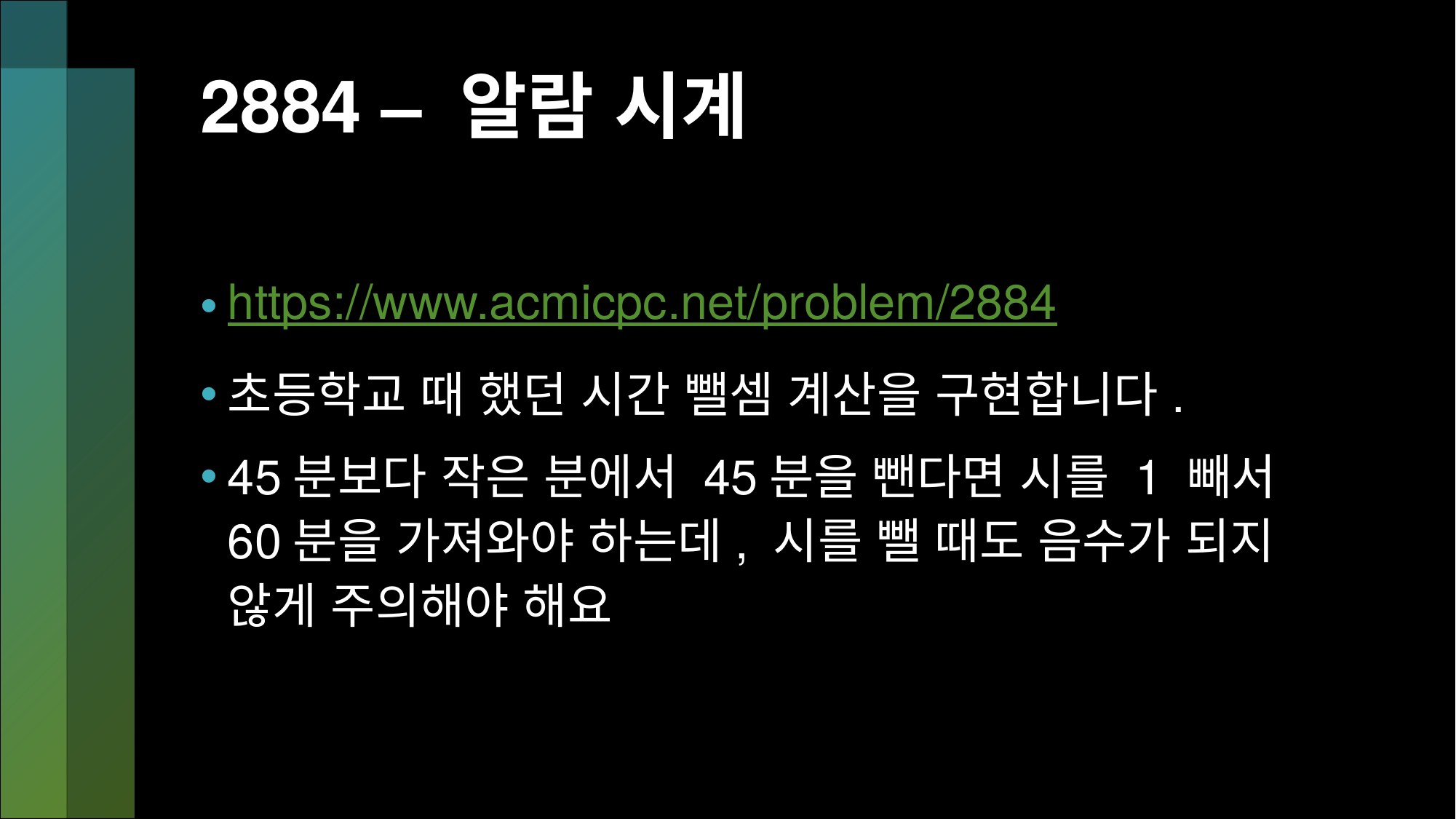

# 2884 – 알람 시계
https://www.acmicpc.net/problem/2884
초등학교 때 했던 시간 뺄셈 계산을 구현합니다.
45분보다 작은 분에서 45분을 뺀다면 시를 1 빼서 60분을 가져와야 하는데, 시를 뺄 때도 음수가 되지 않게 주의해야 해요